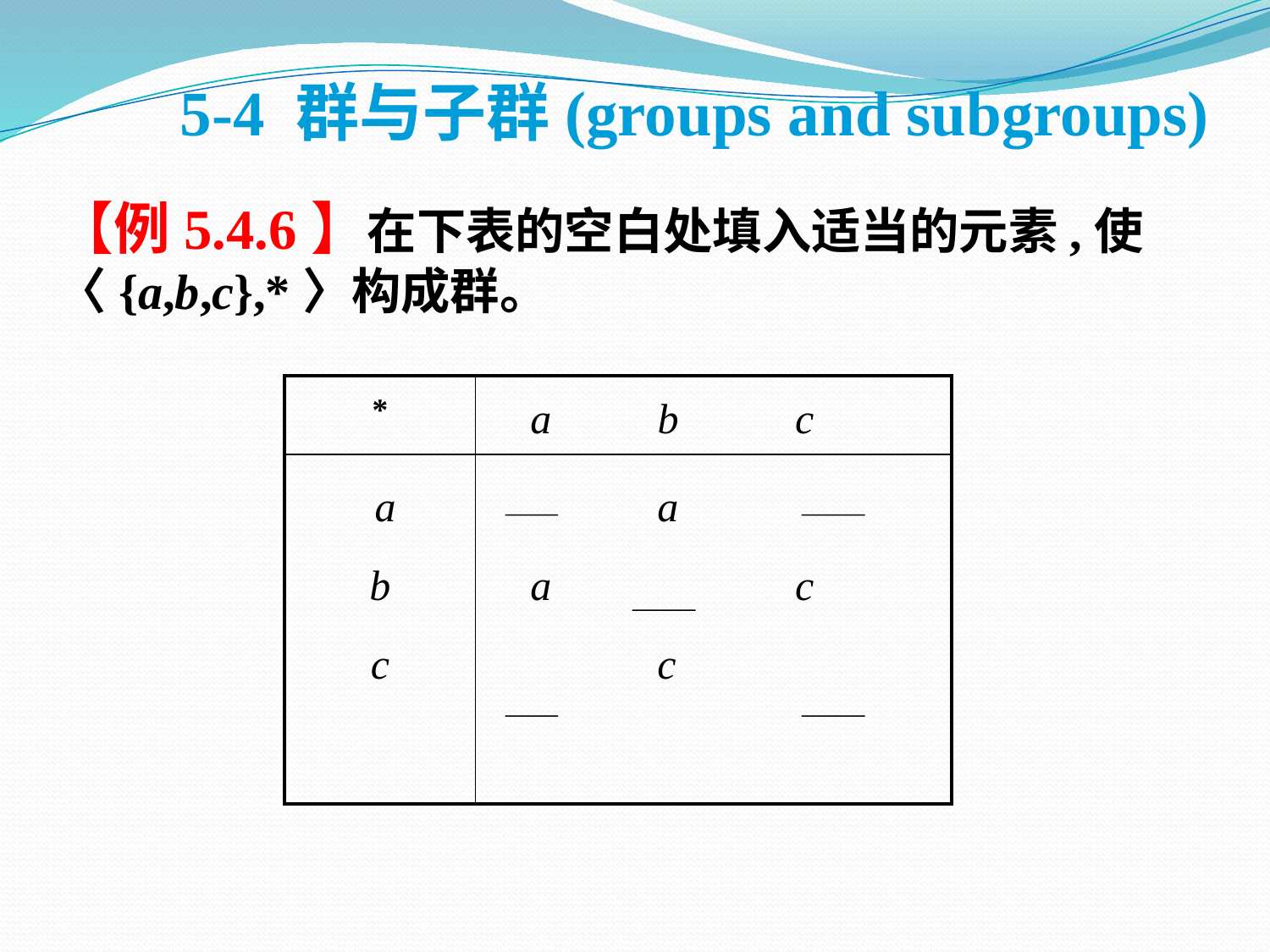

5-4 群与子群(groups and subgroups)
【例5.4.6】在下表的空白处填入适当的元素,使〈{a,b,c},*〉构成群。
| \* | a b c |
| --- | --- |
| a b c | a a c c |